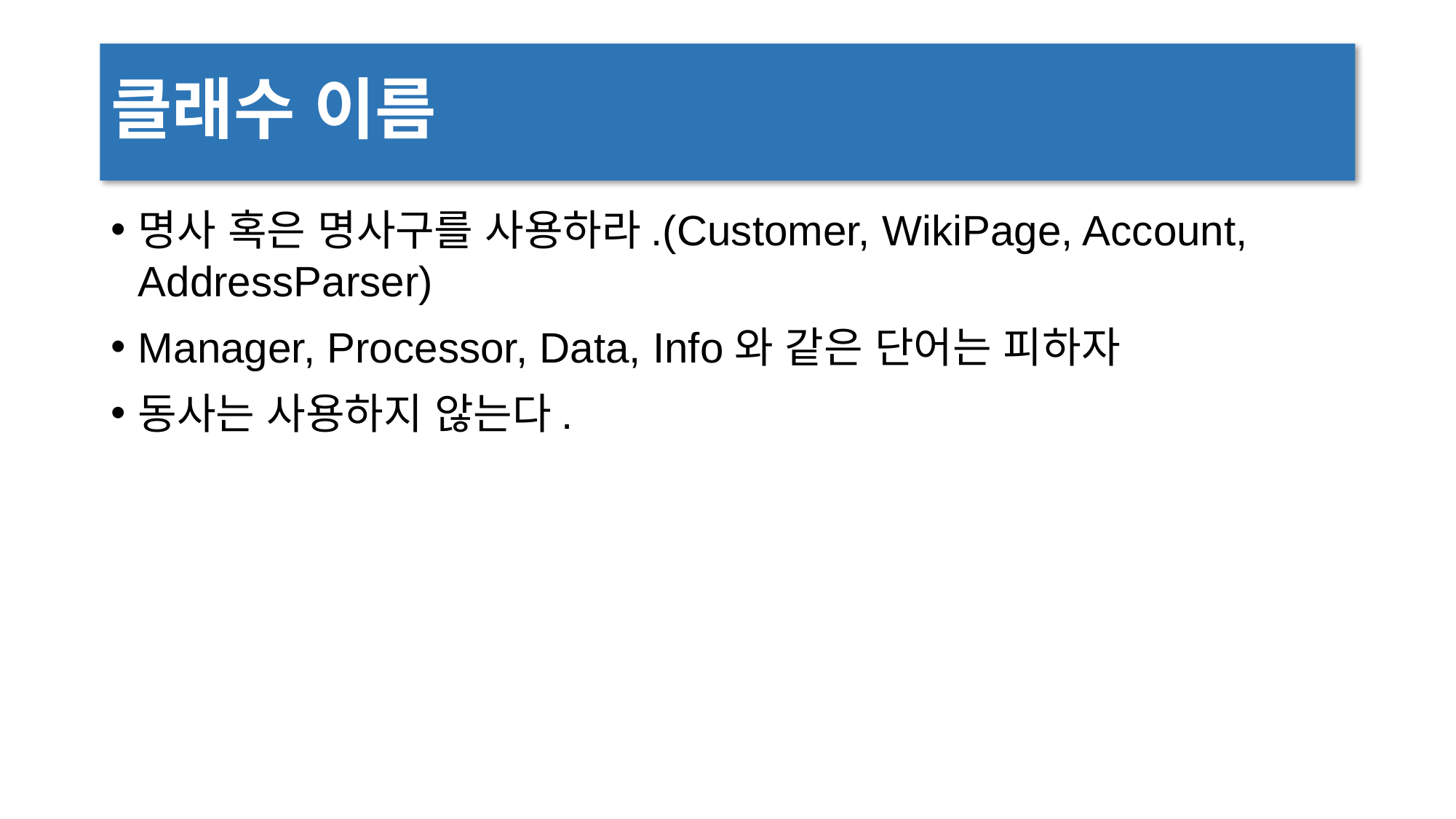

# 클래수 이름
명사 혹은 명사구를 사용하라.(Customer, WikiPage, Account, AddressParser)
Manager, Processor, Data, Info와 같은 단어는 피하자
동사는 사용하지 않는다.